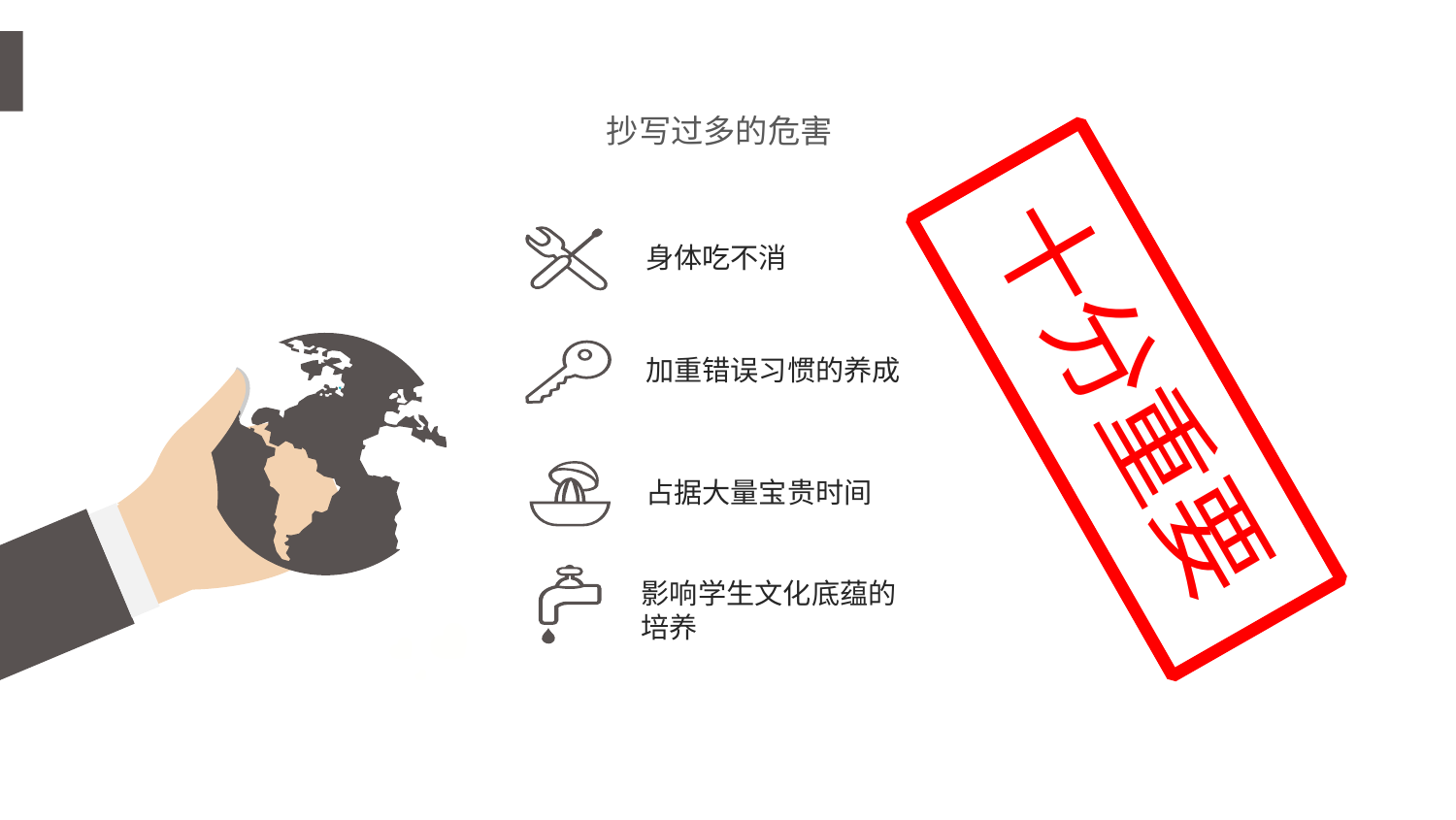

抄写过多的危害

十分重要

身体吃不消

加重错误习惯的养成

占据大量宝贵时间

影响学生文化底蕴的培养